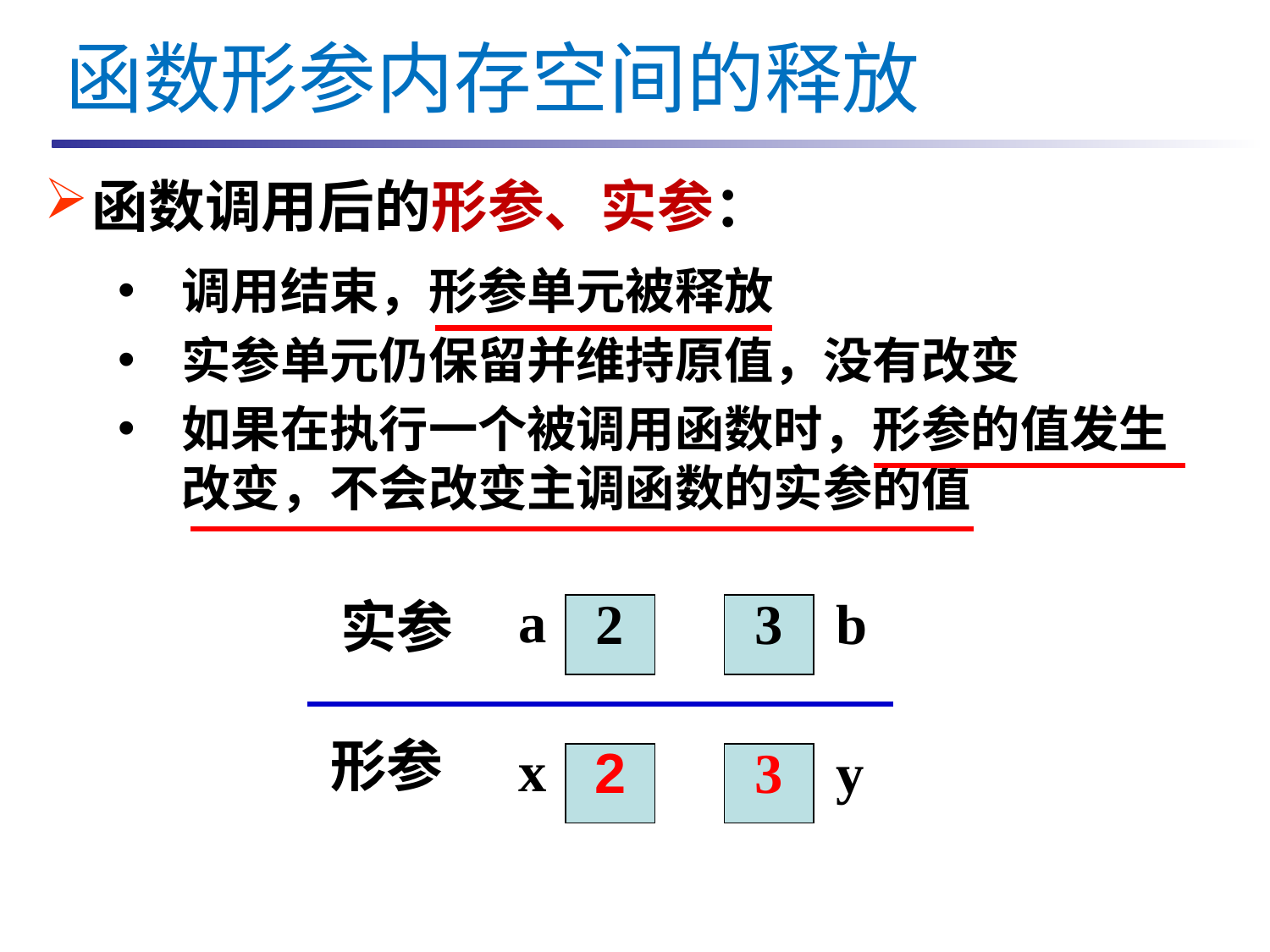

函数形参内存空间的释放
函数调用后的形参、实参：
调用结束，形参单元被释放
实参单元仍保留并维持原值，没有改变
如果在执行一个被调用函数时，形参的值发生改变，不会改变主调函数的实参的值
a
2
3
b
实参
形参
x

2

3
y